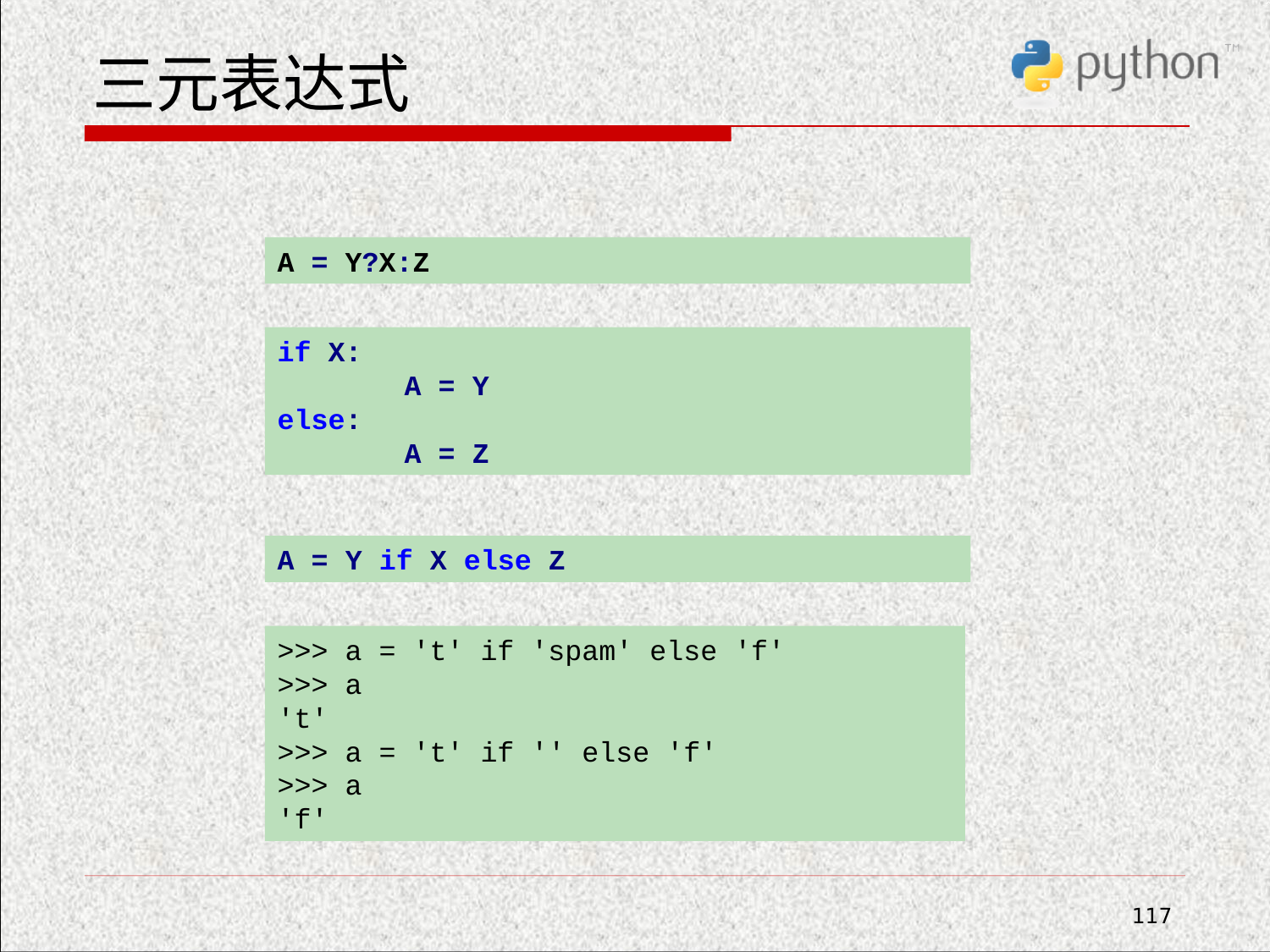

# 三元表达式
A = Y?X:Z
if X:
	A = Y
else:
	A = Z
A = Y if X else Z
>>> a = 't' if 'spam' else 'f'
>>> a
't'
>>> a = 't' if '' else 'f'
>>> a
'f'
117